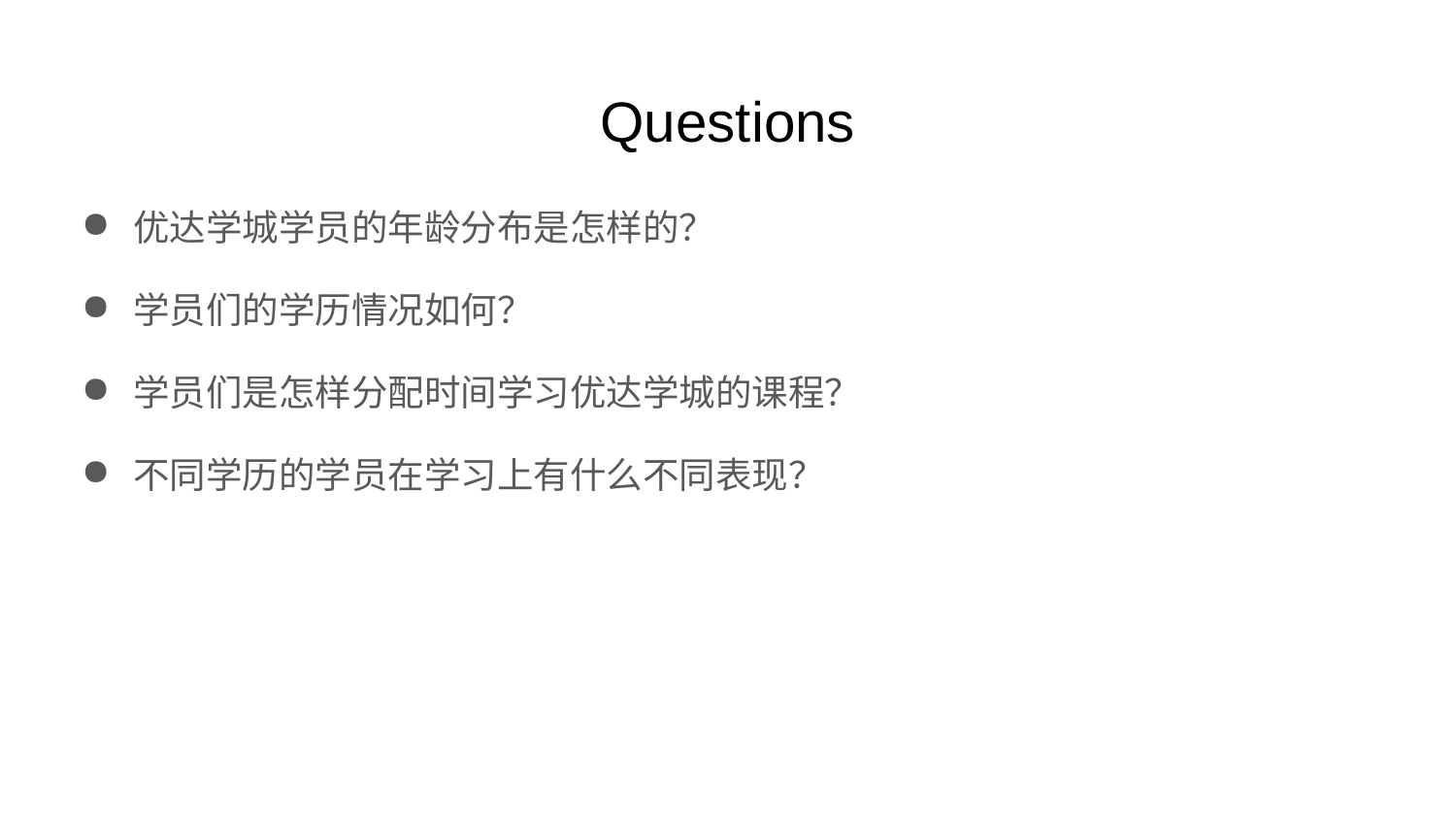

# Questions
优达学城学员的年龄分布是怎样的？
学员们的学历情况如何？
学员们是怎样分配时间学习优达学城的课程？
不同学历的学员在学习上有什么不同表现？